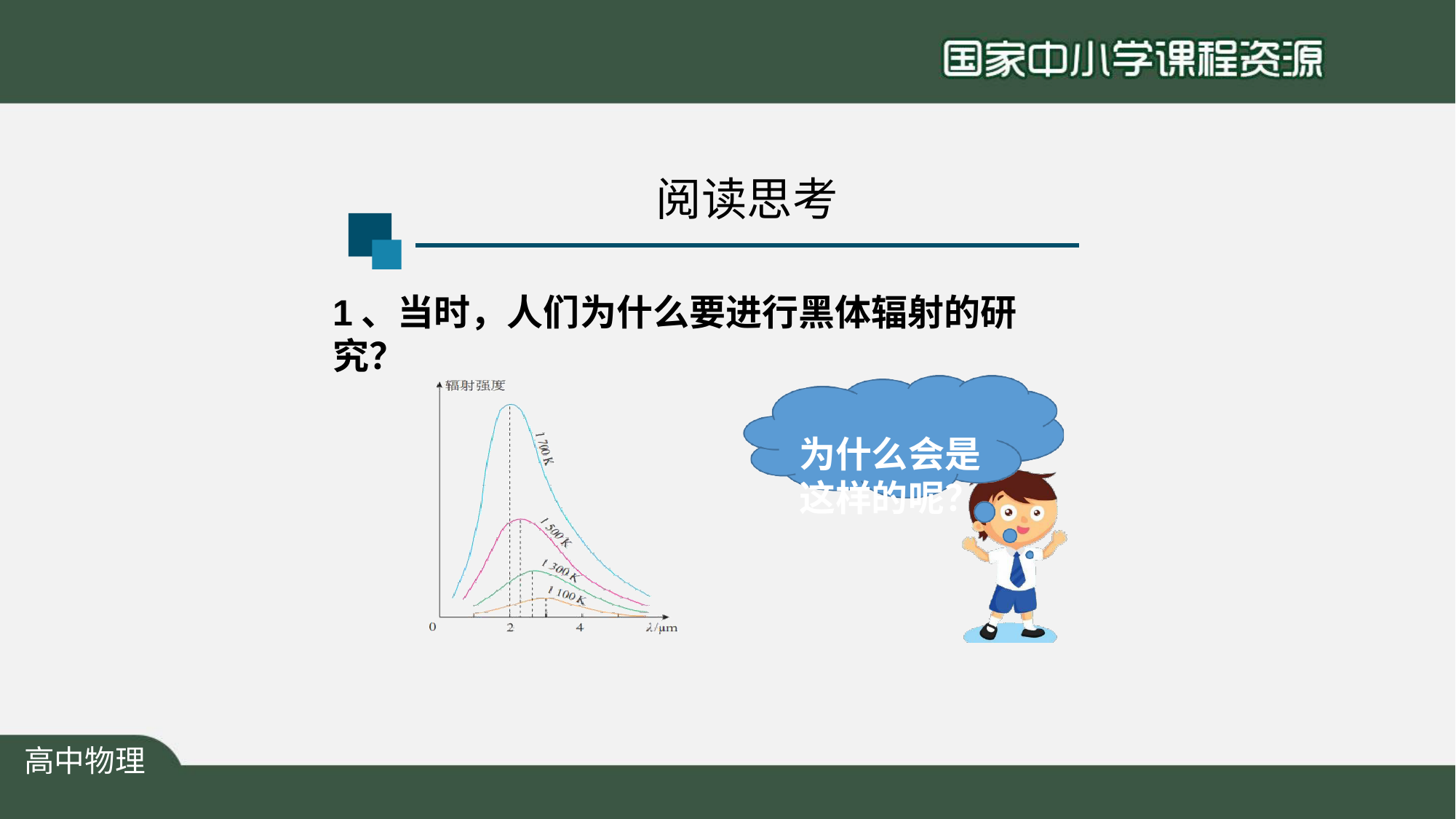

# 阅读思考

1、当时，人们为什么要进行黑体辐射的研究？

为什么会是 这样的呢？

高中物理